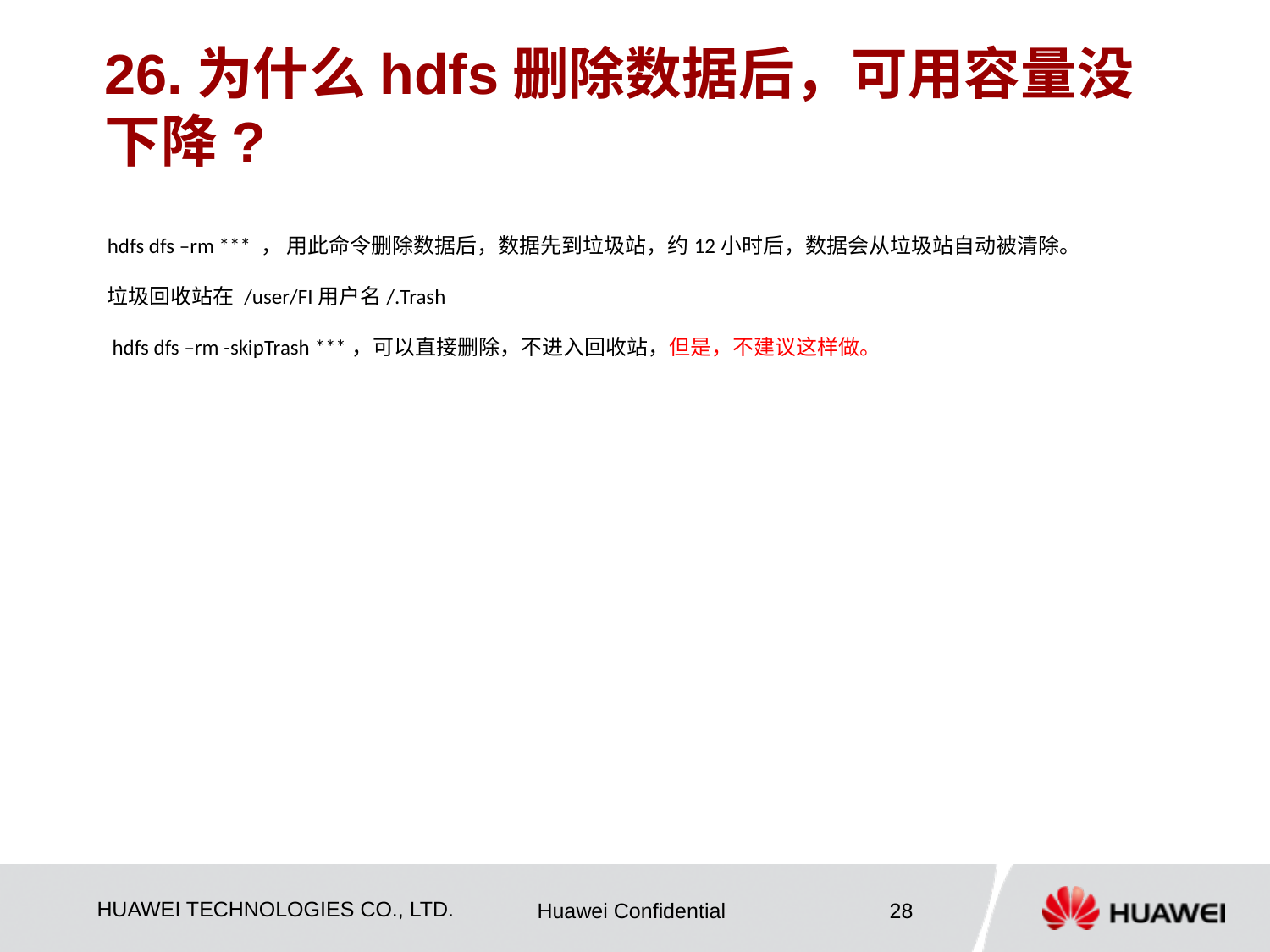

# 26.为什么hdfs删除数据后，可用容量没下降?
hdfs dfs –rm *** ， 用此命令删除数据后，数据先到垃圾站，约12小时后，数据会从垃圾站自动被清除。

垃圾回收站在 /user/FI用户名/.Trash

 hdfs dfs –rm -skipTrash ***，可以直接删除，不进入回收站，但是，不建议这样做。